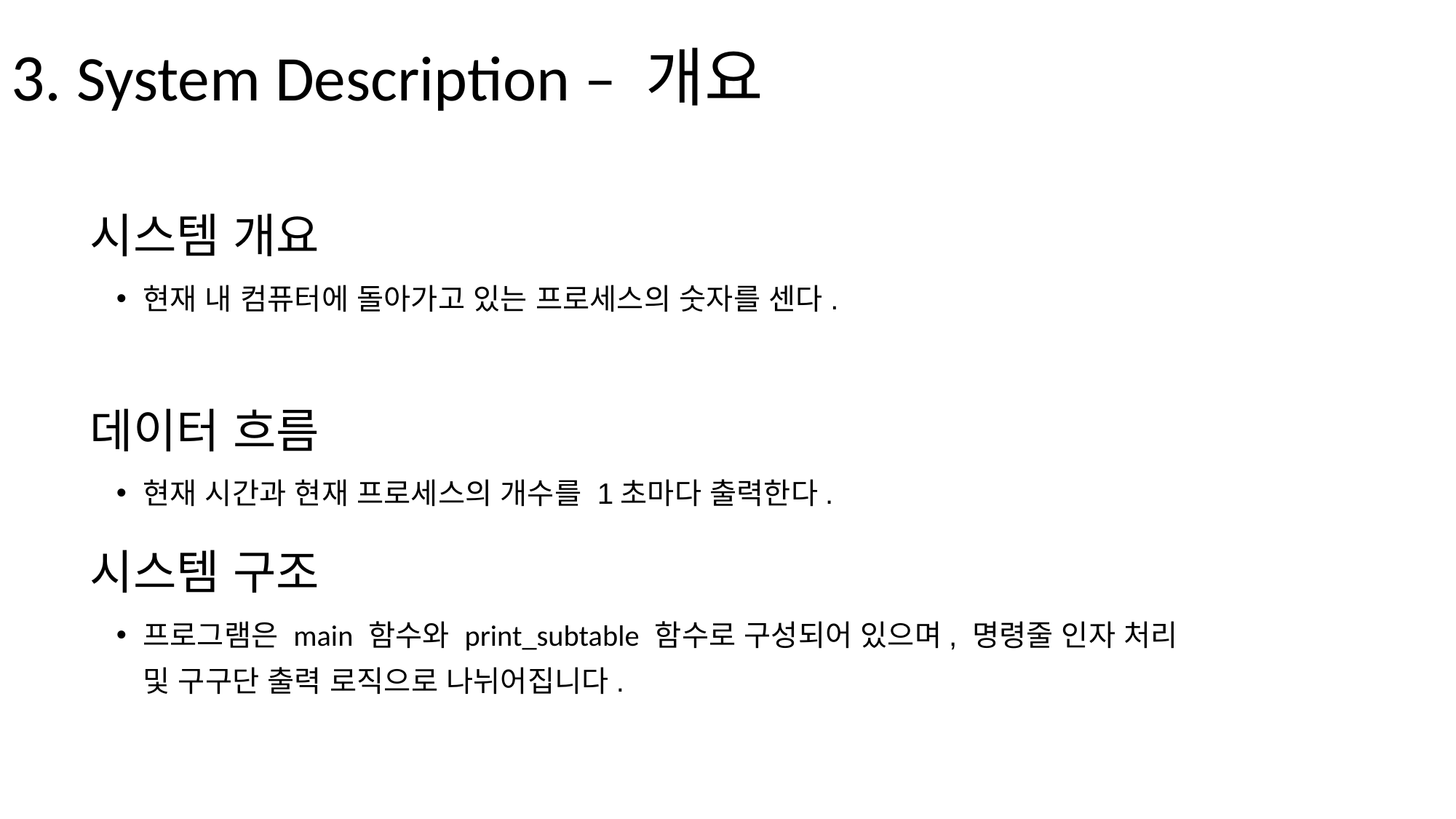

# 3. System Description – 개요

시스템 개요
현재 내 컴퓨터에 돌아가고 있는 프로세스의 숫자를 센다.

데이터 흐름
현재 시간과 현재 프로세스의 개수를 1초마다 출력한다.
시스템 구조
프로그램은 main 함수와 print_subtable 함수로 구성되어 있으며, 명령줄 인자 처리 및 구구단 출력 로직으로 나뉘어집니다.